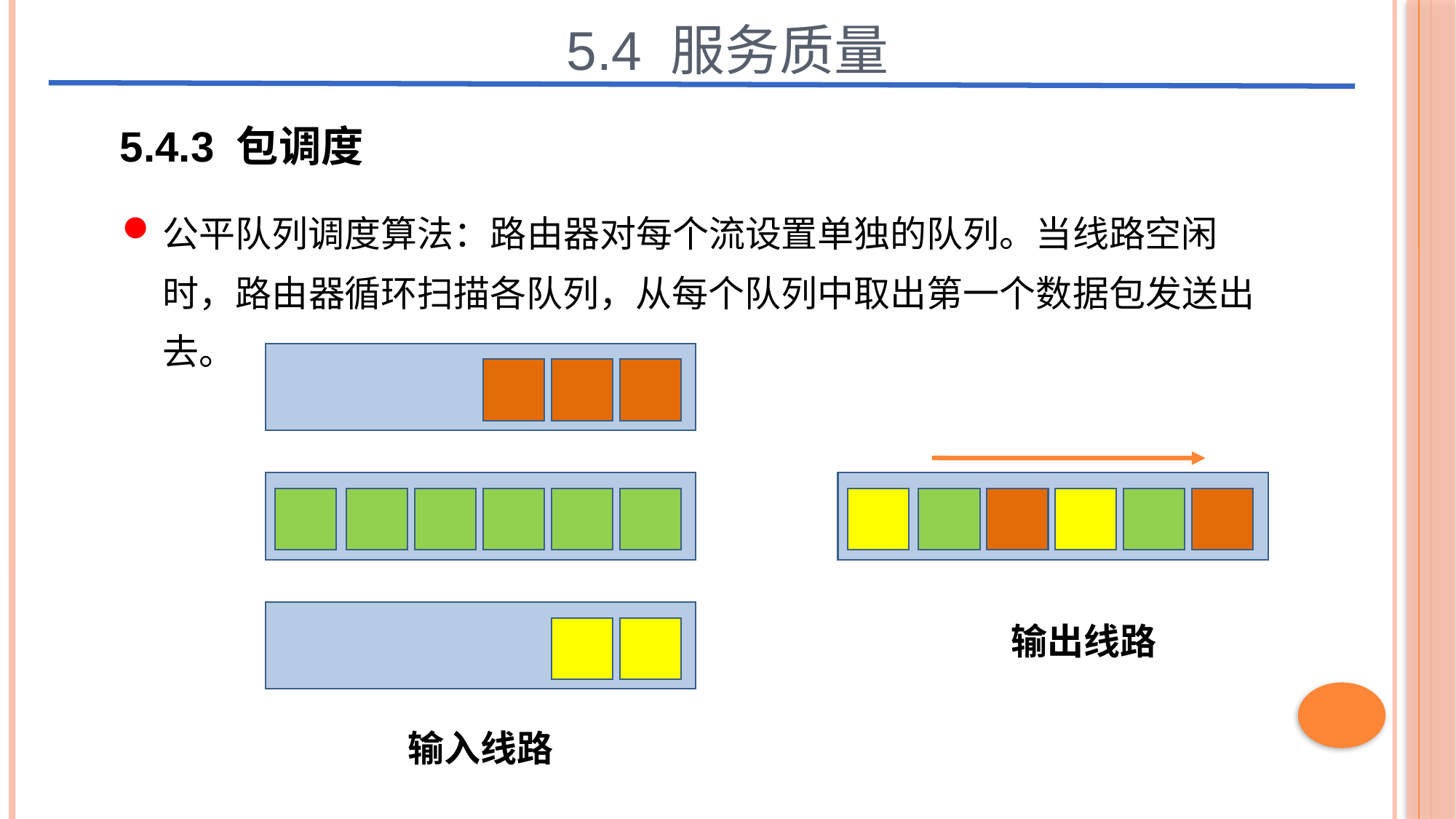

5.4 服务质量
5.4.3 包调度
公平队列调度算法：路由器对每个流设置单独的队列。当线路空闲时，路由器循环扫描各队列，从每个队列中取出第一个数据包发送出去。

输出线路

输入线路